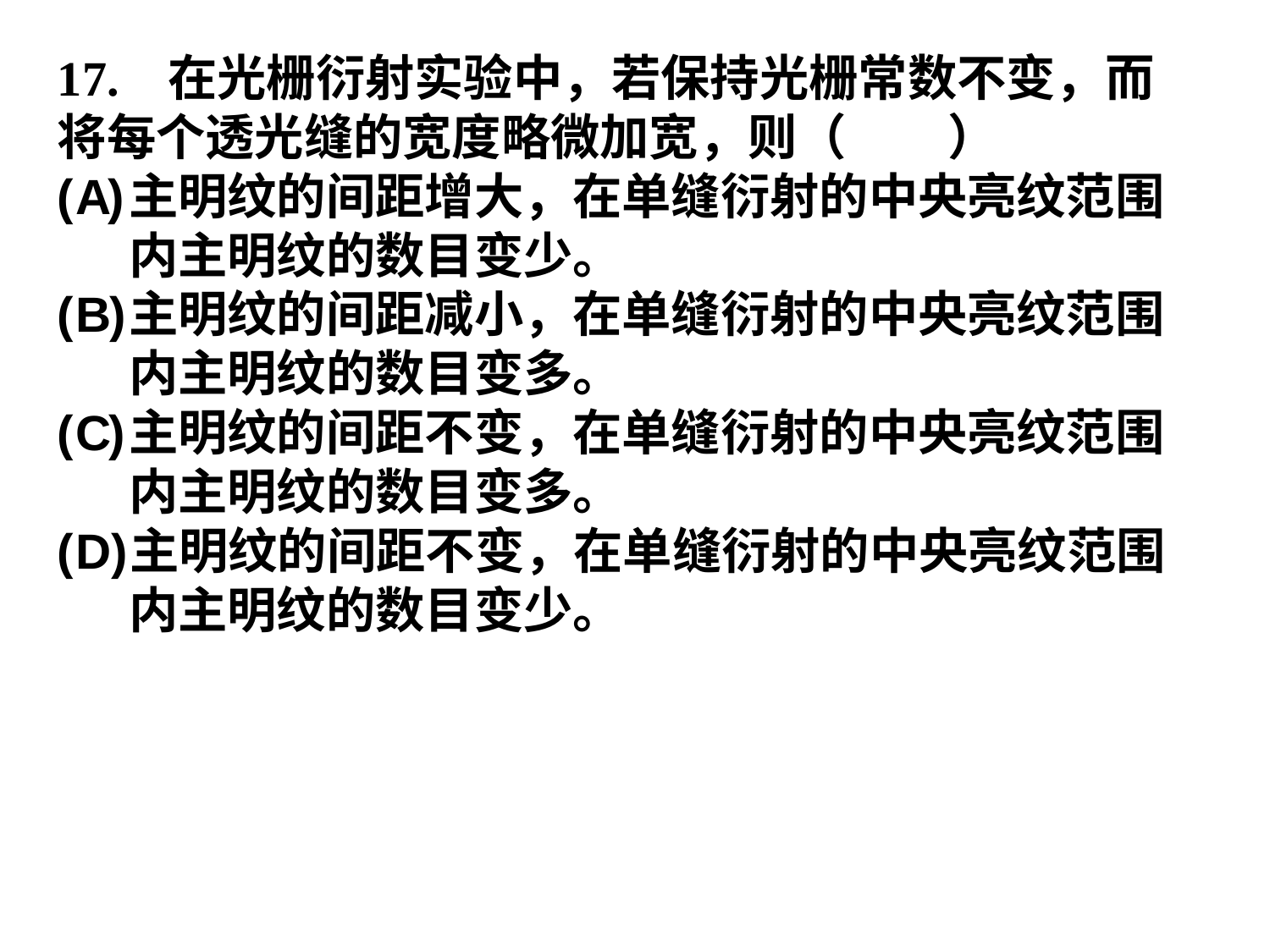

17.   在光栅衍射实验中，若保持光栅常数不变，而将每个透光缝的宽度略微加宽，则（         ）
主明纹的间距增大，在单缝衍射的中央亮纹范围内主明纹的数目变少。
主明纹的间距减小，在单缝衍射的中央亮纹范围内主明纹的数目变多。
主明纹的间距不变，在单缝衍射的中央亮纹范围内主明纹的数目变多。
主明纹的间距不变，在单缝衍射的中央亮纹范围内主明纹的数目变少。